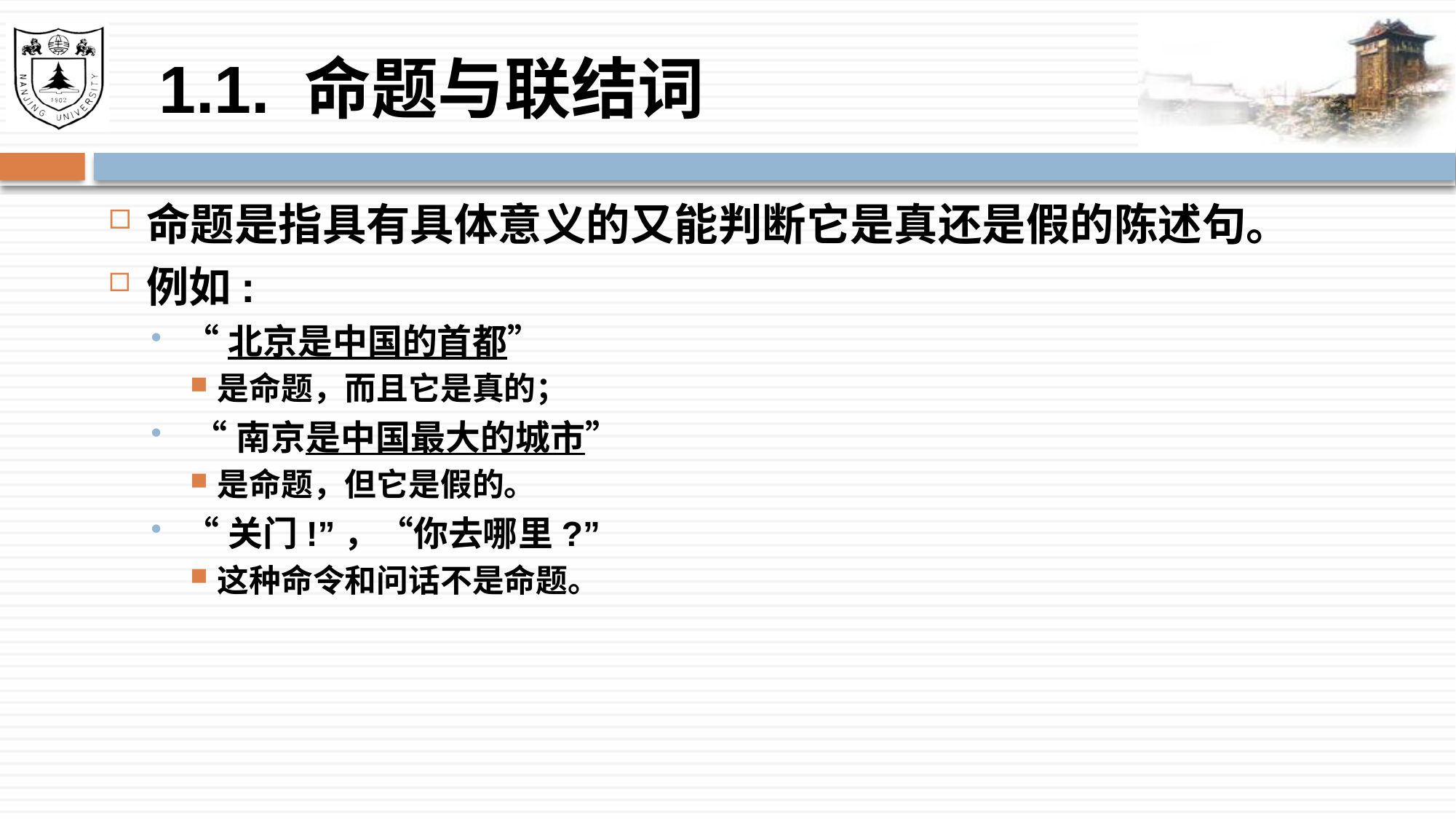

# 1.1. 命题与联结词
命题是指具有具体意义的又能判断它是真还是假的陈述句。
例如:
“北京是中国的首都”
是命题，而且它是真的；
 “南京是中国最大的城市”
是命题，但它是假的。
“关门!”，“你去哪里?”
这种命令和问话不是命题。